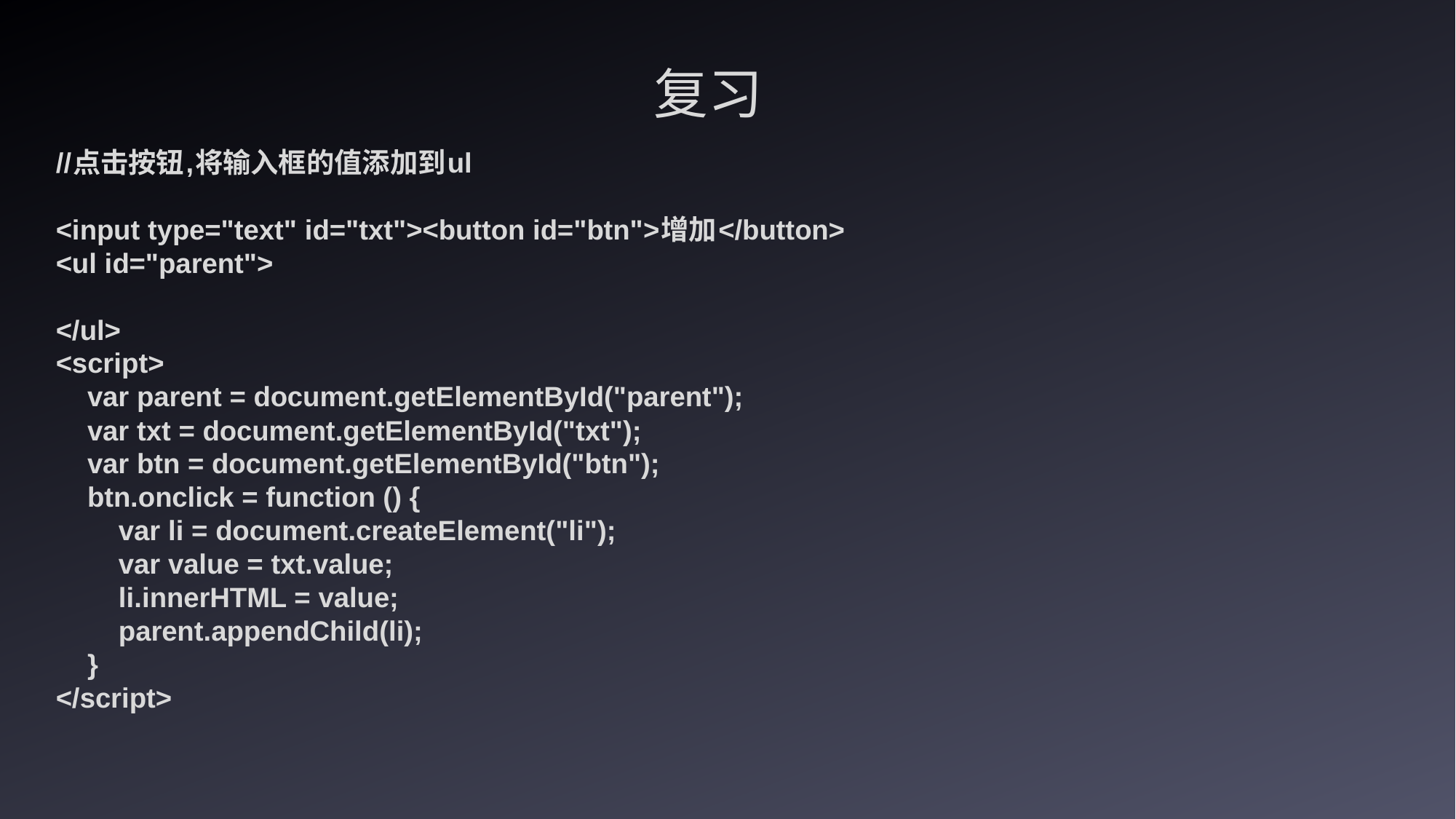

复习
//点击按钮,将输入框的值添加到ul

<input type="text" id="txt"><button id="btn">增加</button>
<ul id="parent">

</ul>
<script>
    var parent = document.getElementById("parent");
    var txt = document.getElementById("txt");
    var btn = document.getElementById("btn");
    btn.onclick = function () {
        var li = document.createElement("li");
        var value = txt.value;
        li.innerHTML = value;
        parent.appendChild(li);
    }
</script>